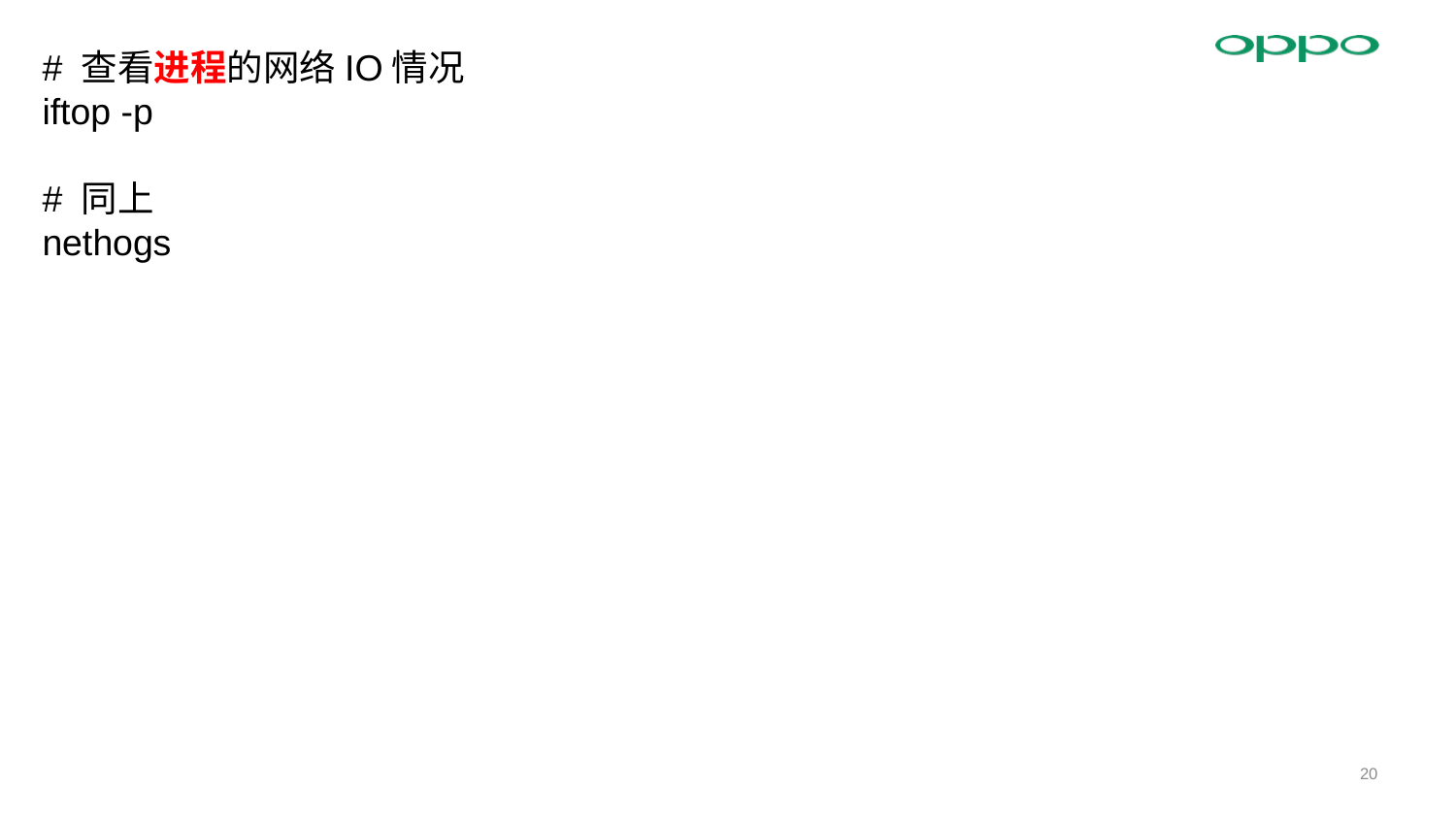

# 查看进程的网络IO情况
iftop -p

# 同上
nethogs